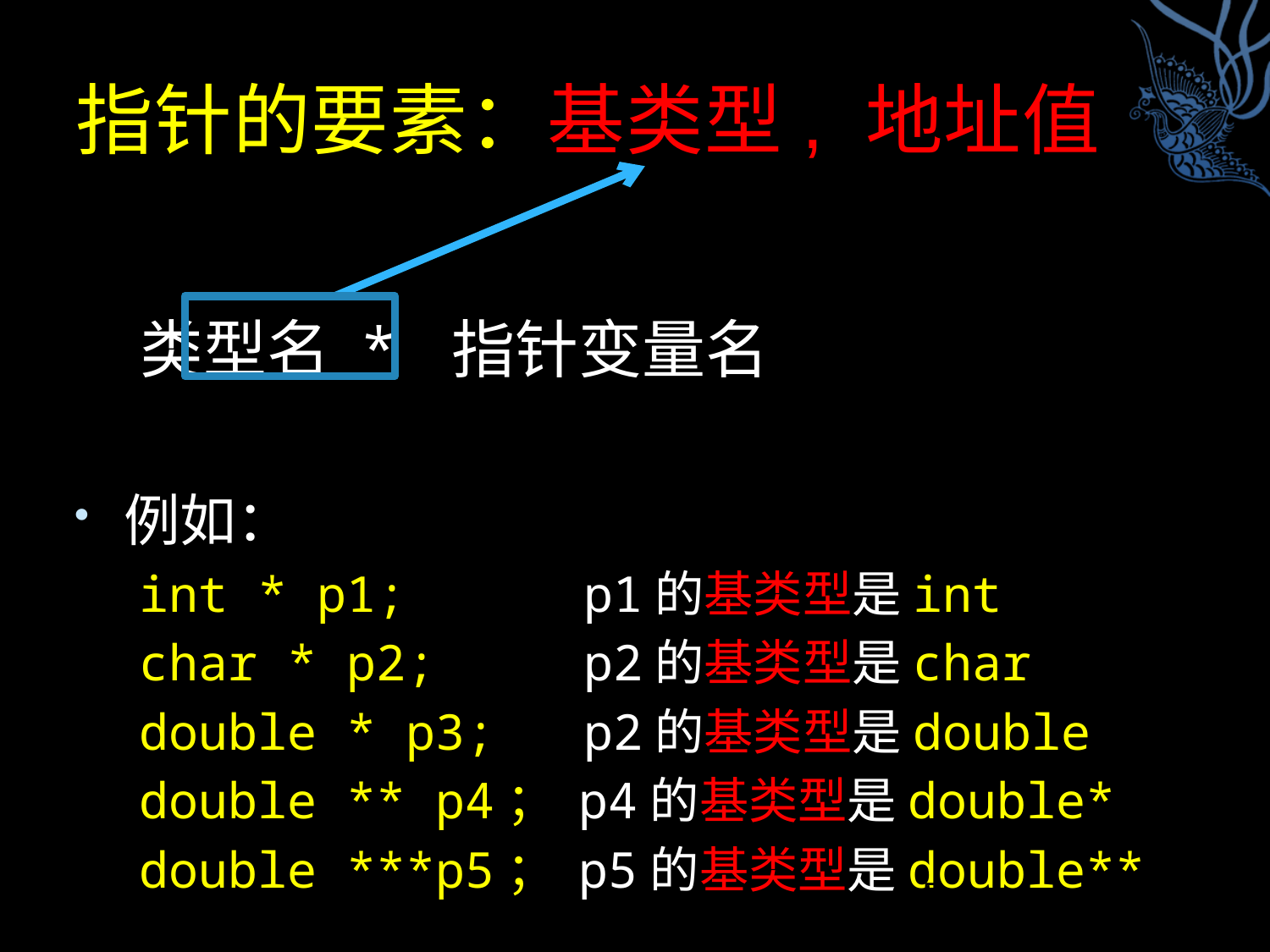

# 指针的要素：基类型, 地址值

    类型名 * 指针变量名

例如：
int * p1;      p1的基类型是int
char * p2;     p2的基类型是char
double * p3;   p2的基类型是double
double ** p4； p4的基类型是double*
double ***p5； p5的基类型是double**

5